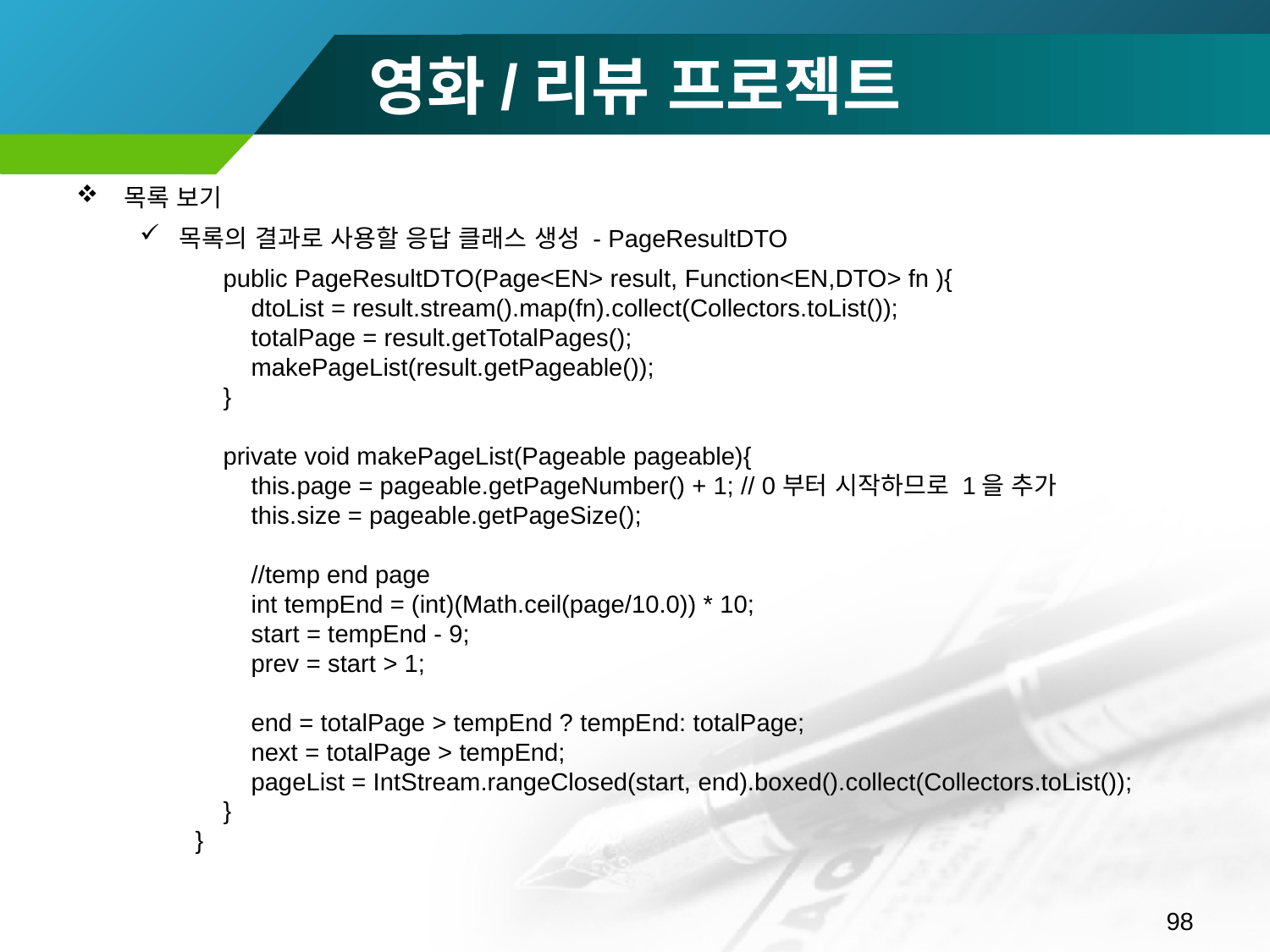

# 영화/리뷰 프로젝트
목록 보기
목록의 결과로 사용할 응답 클래스 생성 - PageResultDTO
    public PageResultDTO(Page<EN> result, Function<EN,DTO> fn ){
        dtoList = result.stream().map(fn).collect(Collectors.toList());
        totalPage = result.getTotalPages();
        makePageList(result.getPageable());
    }

    private void makePageList(Pageable pageable){
        this.page = pageable.getPageNumber() + 1; // 0부터 시작하므로 1을 추가
        this.size = pageable.getPageSize();

        //temp end page
        int tempEnd = (int)(Math.ceil(page/10.0)) * 10;
        start = tempEnd - 9;
        prev = start > 1;

        end = totalPage > tempEnd ? tempEnd: totalPage;
        next = totalPage > tempEnd;
        pageList = IntStream.rangeClosed(start, end).boxed().collect(Collectors.toList());
    }
}
98